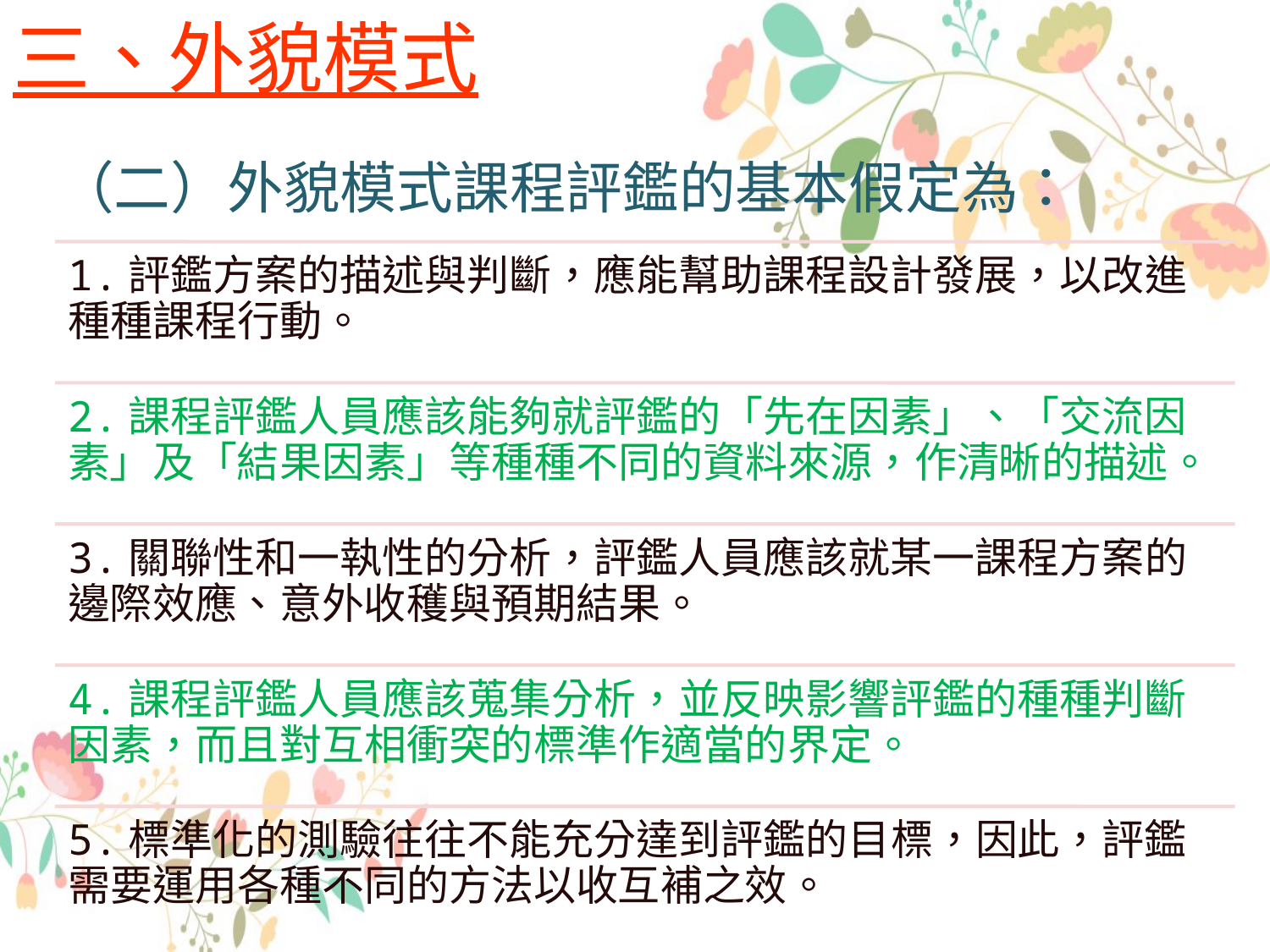

# 三、外貌模式
（二）外貌模式課程評鑑的基本假定為：
1.評鑑方案的描述與判斷，應能幫助課程設計發展，以改進種種課程行動。
2.課程評鑑人員應該能夠就評鑑的「先在因素」、「交流因素」及「結果因素」等種種不同的資料來源，作清晰的描述。
3.關聯性和一執性的分析，評鑑人員應該就某一課程方案的邊際效應、意外收穫與預期結果。
4.課程評鑑人員應該蒐集分析，並反映影響評鑑的種種判斷因素，而且對互相衝突的標準作適當的界定。
5.標準化的測驗往往不能充分達到評鑑的目標，因此，評鑑需要運用各種不同的方法以收互補之效。